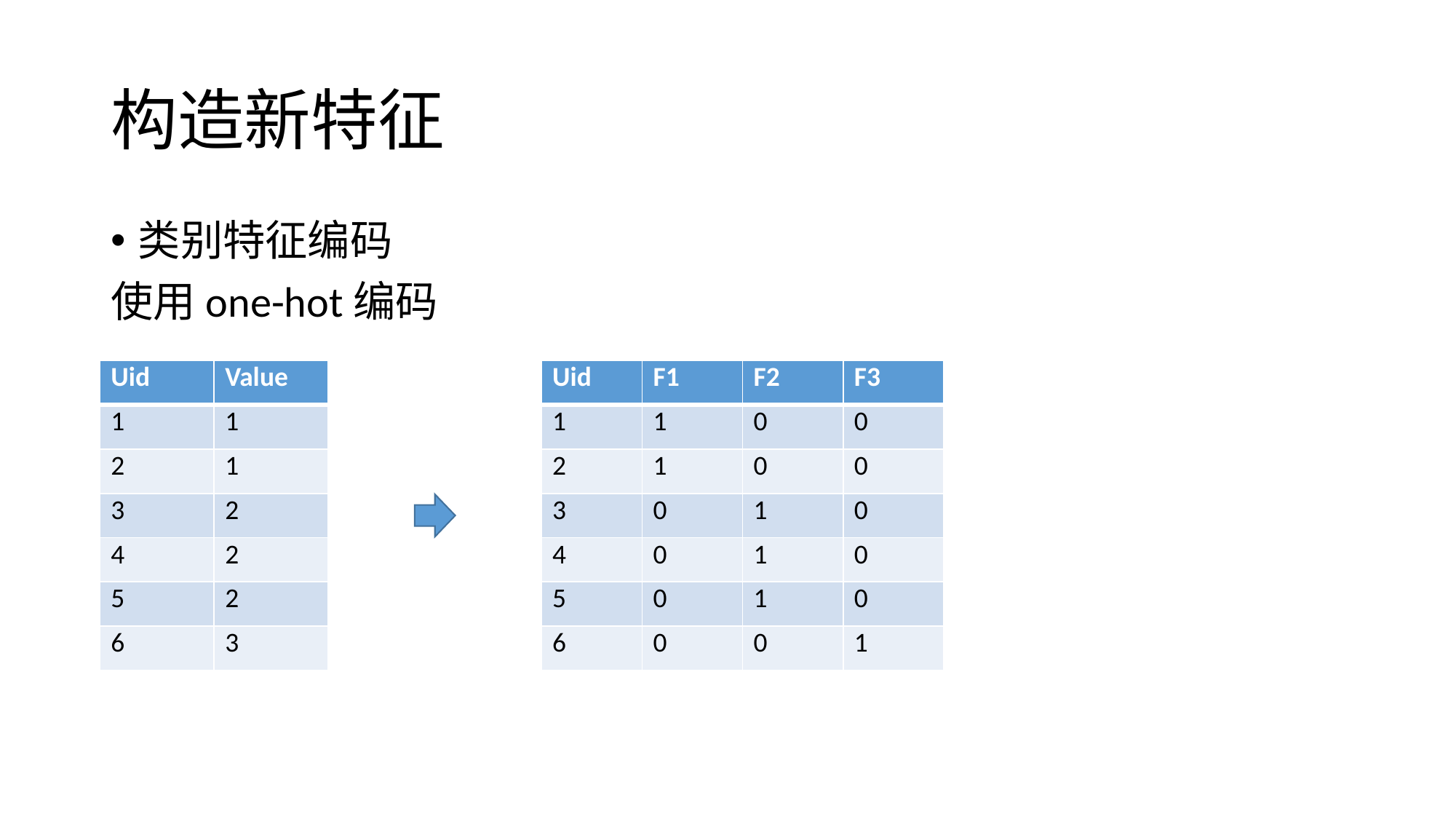

# 构造新特征
类别特征编码
使用one-hot编码

| Uid | Value |
| --- | --- |
| 1 | 1 |
| 2 | 1 |
| 3 | 2 |
| 4 | 2 |
| 5 | 2 |
| 6 | 3 |
| Uid | F1 | F2 | F3 |
| --- | --- | --- | --- |
| 1 | 1 | 0 | 0 |
| 2 | 1 | 0 | 0 |
| 3 | 0 | 1 | 0 |
| 4 | 0 | 1 | 0 |
| 5 | 0 | 1 | 0 |
| 6 | 0 | 0 | 1 |